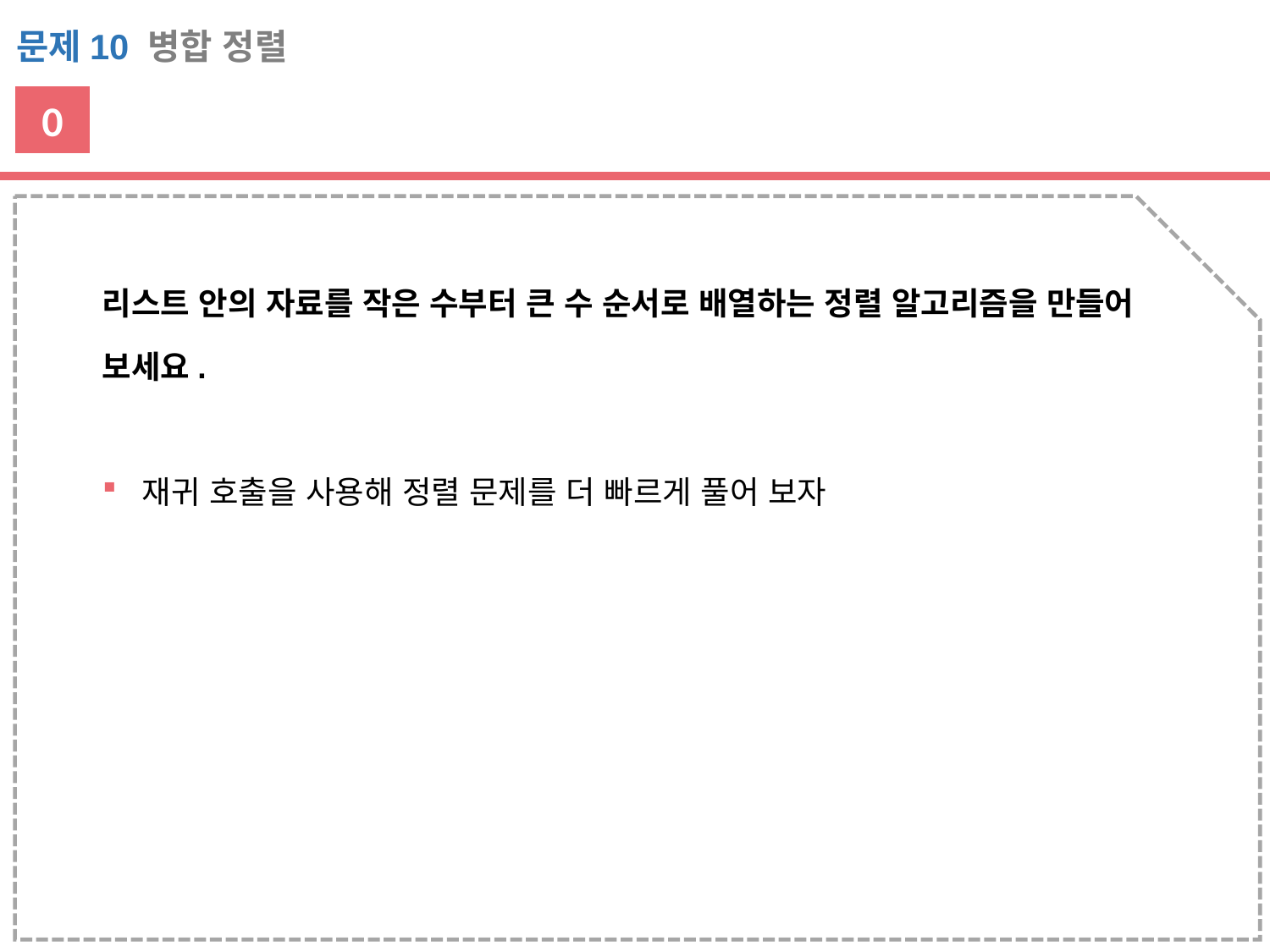

문제10 병합 정렬
0

리스트 안의 자료를 작은 수부터 큰 수 순서로 배열하는 정렬 알고리즘을 만들어 보세요.

재귀 호출을 사용해 정렬 문제를 더 빠르게 풀어 보자